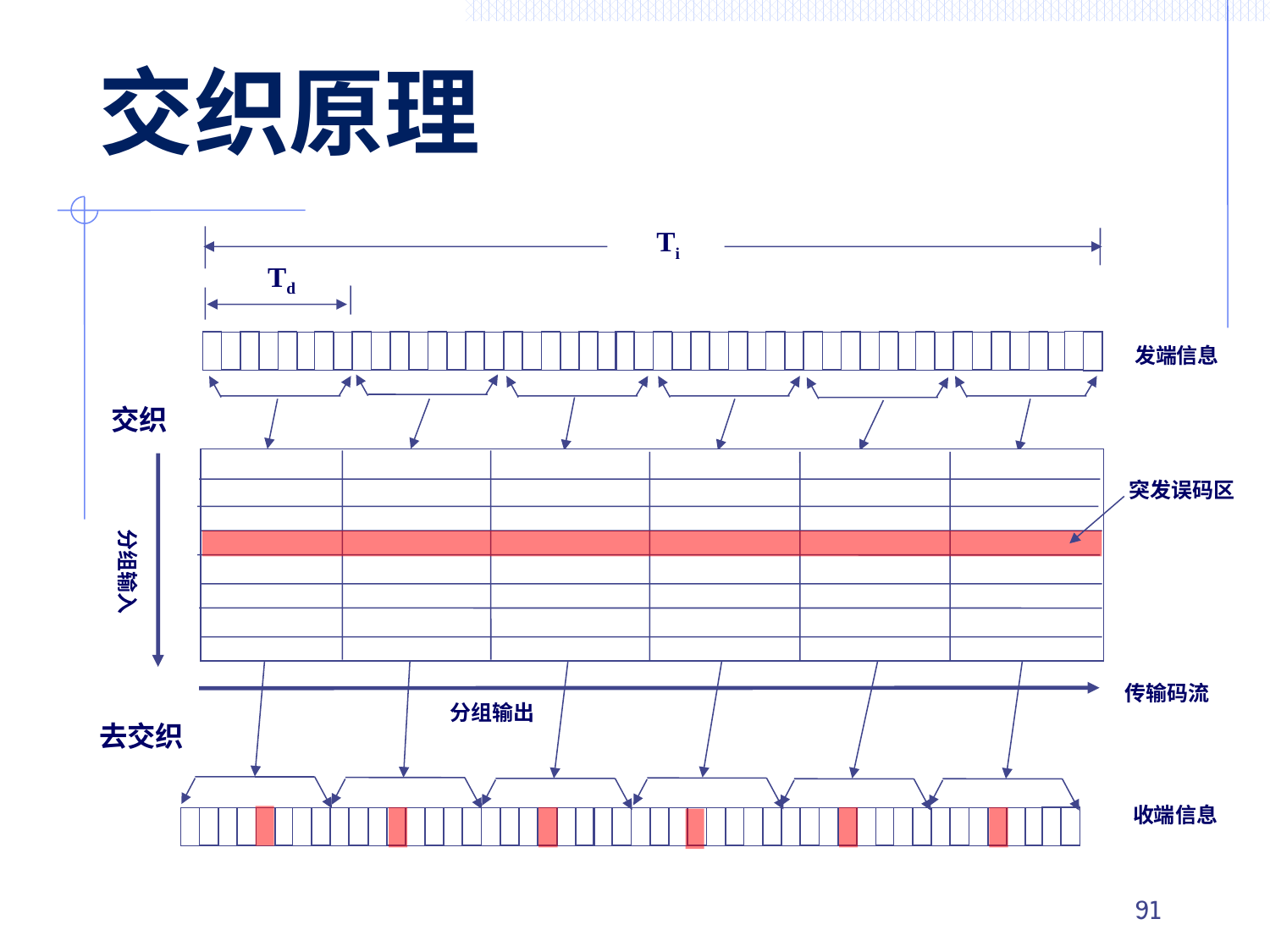

# 交织原理
Ti

Td

发端信息

交织

突发误码区

分组输入

传输码流

分组输出
去交织

收端信息

91